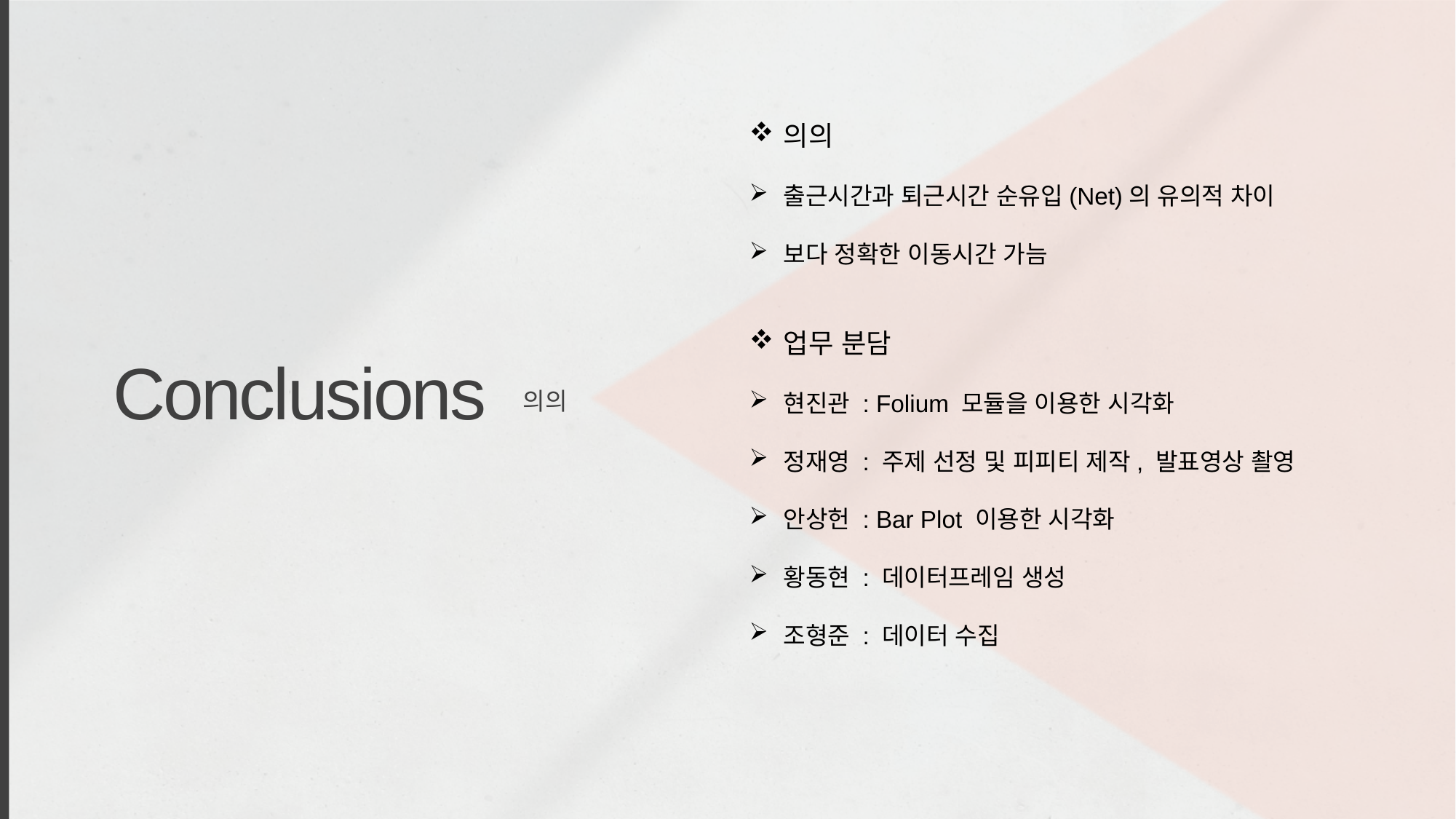

의의

출근시간과 퇴근시간 순유입(Net)의 유의적 차이

보다 정확한 이동시간 가늠

업무 분담

현진관 : Folium 모듈을 이용한 시각화

정재영 : 주제 선정 및 피피티 제작, 발표영상 촬영

안상헌 : Bar Plot 이용한 시각화

황동현 : 데이터프레임 생성

조형준 : 데이터 수집

Conclusions
의의